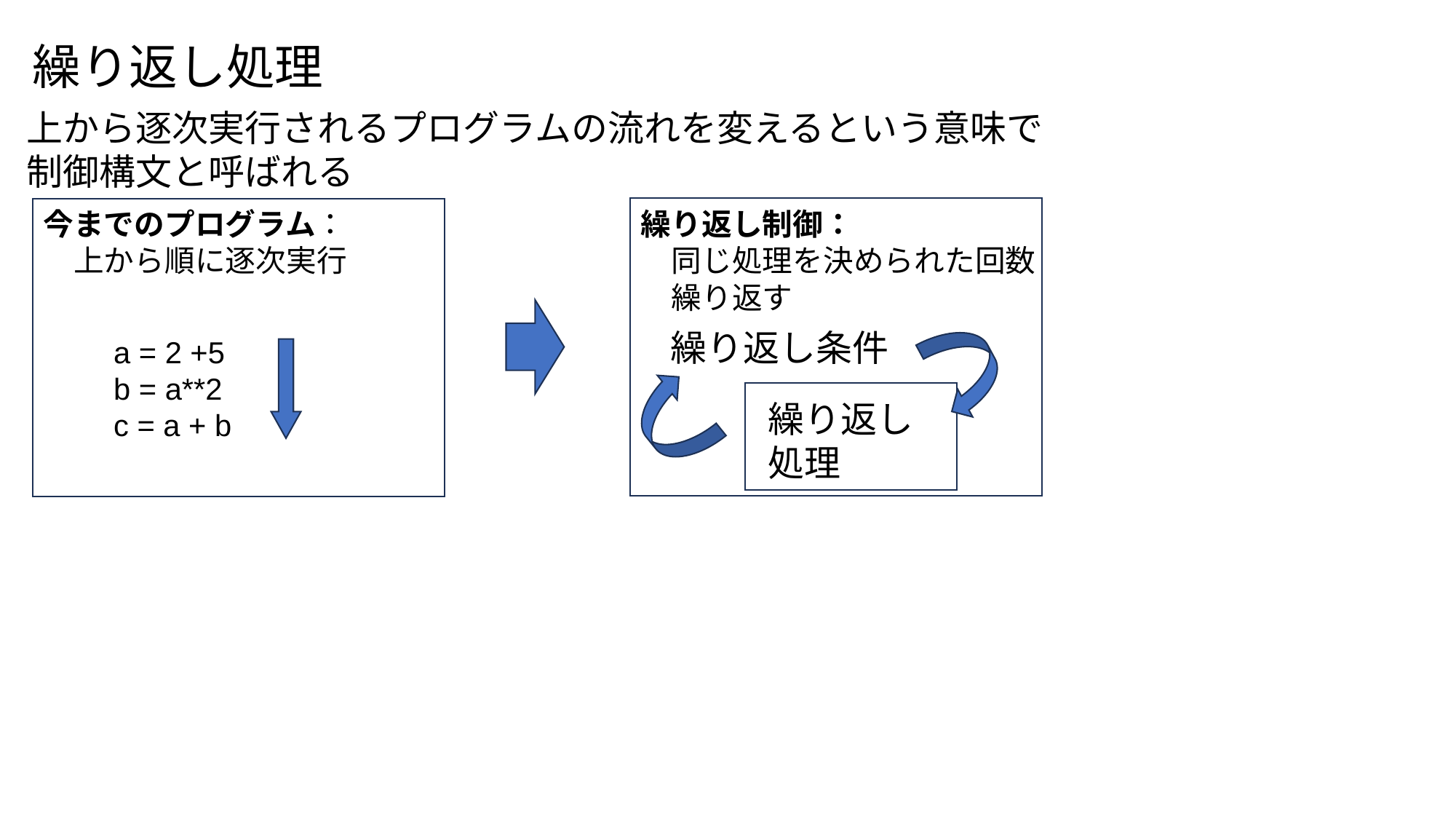

繰り返し処理
上から逐次実行されるプログラムの流れを変えるという意味で制御構文と呼ばれる

今までのプログラム：
　上から順に逐次実行
繰り返し制御：
　同じ処理を決められた回数
　繰り返す

繰り返し条件

a = 2 +5
b = a**2
c = a + b

繰り返し処理